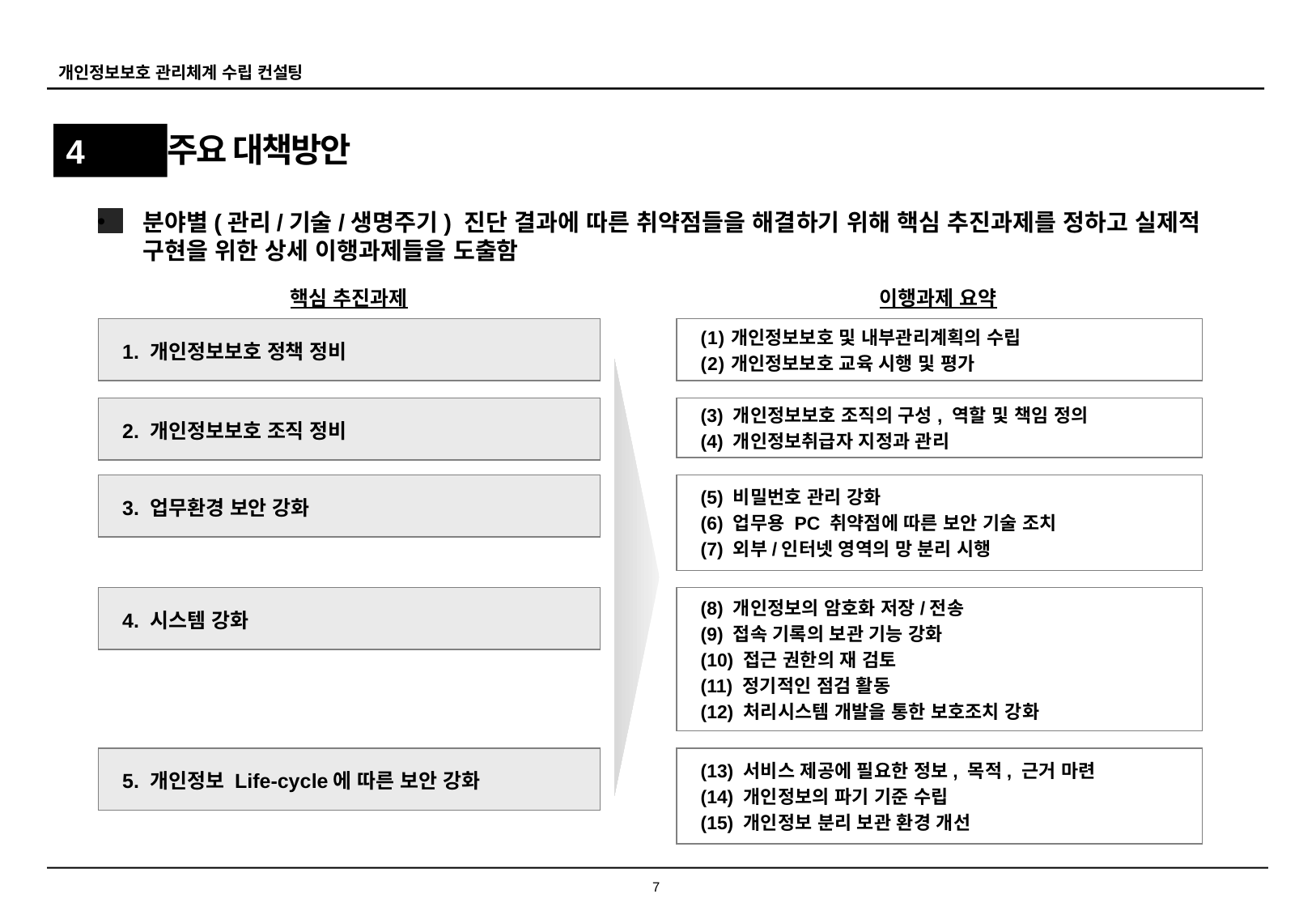

4
주요 대책방안
분야별(관리/기술/생명주기) 진단 결과에 따른 취약점들을 해결하기 위해 핵심 추진과제를 정하고 실제적 구현을 위한 상세 이행과제들을 도출함

핵심 추진과제
이행과제 요약
1. 개인정보보호 정책 정비
개인정보보호 및 내부관리계획의 수립
개인정보보호 교육 시행 및 평가
2. 개인정보보호 조직 정비
(3) 개인정보보호 조직의 구성, 역할 및 책임 정의
(4) 개인정보취급자 지정과 관리
3. 업무환경 보안 강화
(5) 비밀번호 관리 강화
(6) 업무용 PC 취약점에 따른 보안 기술 조치
(7) 외부/인터넷 영역의 망 분리 시행

4. 시스템 강화
(8) 개인정보의 암호화 저장/전송
(9) 접속 기록의 보관 기능 강화
(10) 접근 권한의 재 검토
(11) 정기적인 점검 활동
(12) 처리시스템 개발을 통한 보호조치 강화
5. 개인정보 Life-cycle에 따른 보안 강화
(13) 서비스 제공에 필요한 정보, 목적, 근거 마련
(14) 개인정보의 파기 기준 수립
(15) 개인정보 분리 보관 환경 개선